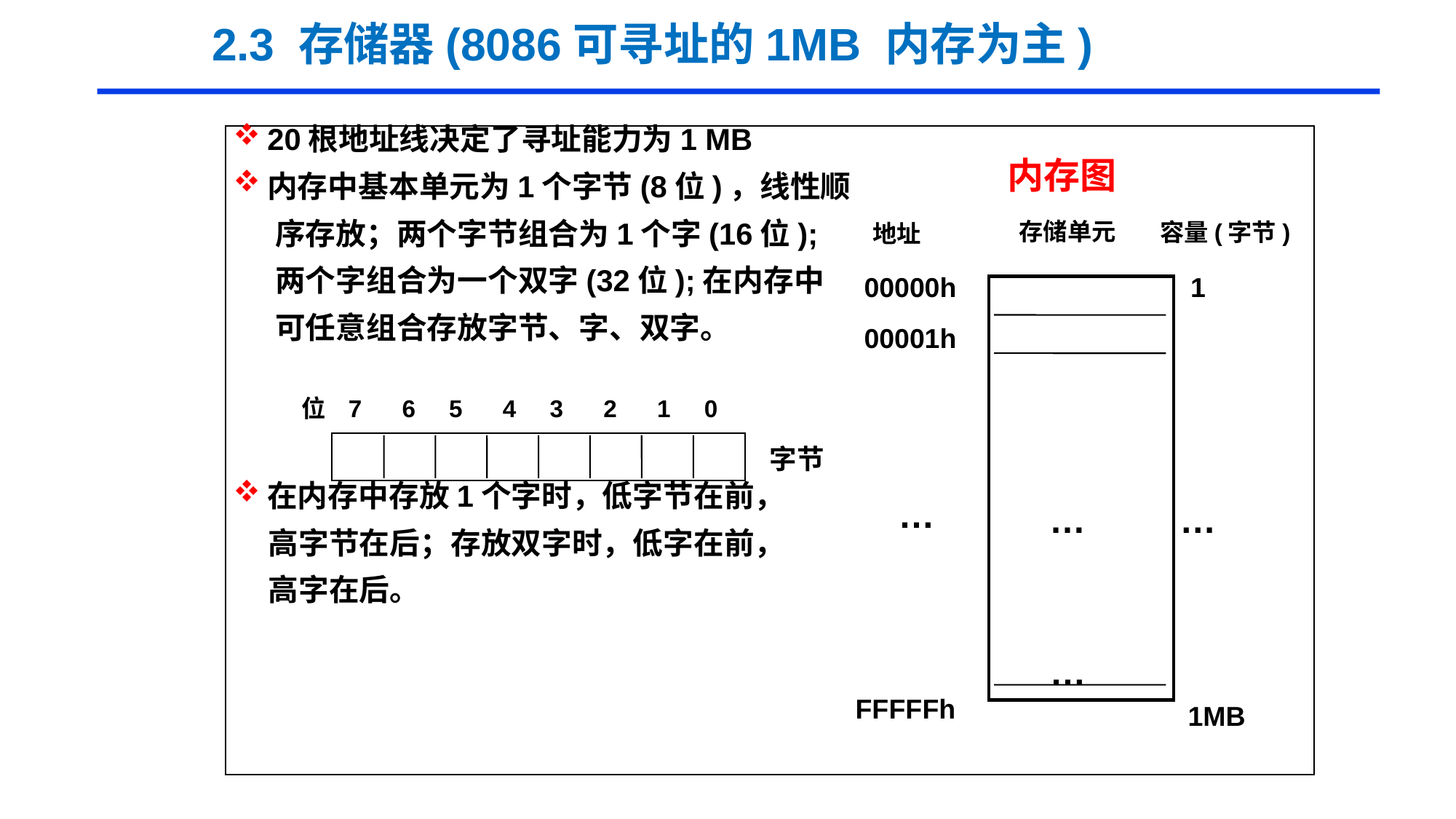

# 2.3 存储器(8086可寻址的1MB 内存为主)
20根地址线决定了寻址能力为1 MB
内存中基本单元为1个字节(8位)，线性顺
     序存放；两个字节组合为1个字(16位);
     两个字组合为一个双字(32位);在内存中
     可任意组合存放字节、字、双字。

在内存中存放1个字时，低字节在前，
    高字节在后；存放双字时，低字在前，
    高字在后。

内存图
存储单元
容量(字节)
地址
00000h
1

00001h

位   7      6     5      4     3      2      1     0

字节

…
…
…
…
FFFFFh

1MB